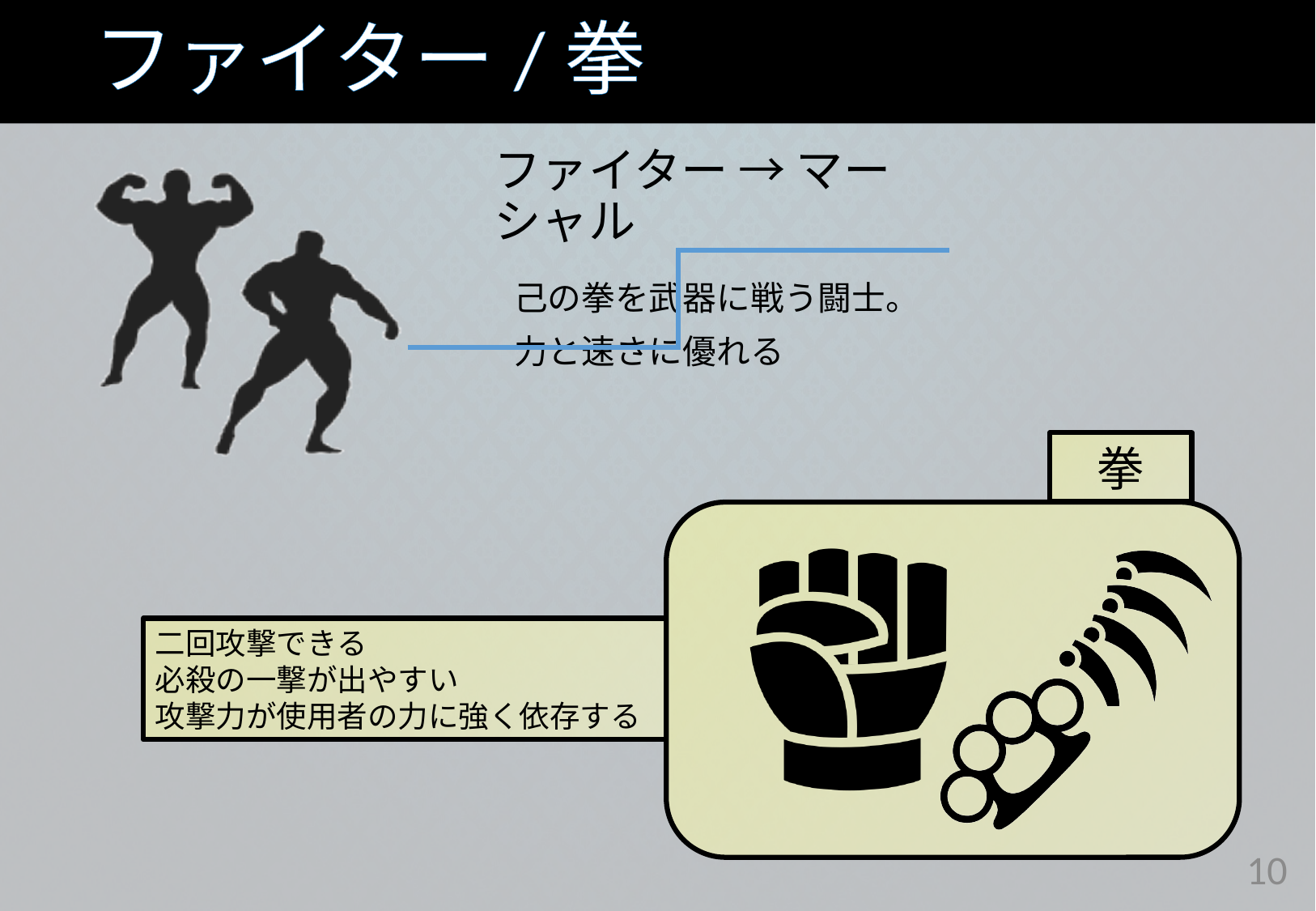

# ファイター/拳

ファイター → マーシャル

己の拳を武器に戦う闘士。
力と速さに優れる
拳

二回攻撃できる
必殺の一撃が出やすい
攻撃力が使用者の力に強く依存する

10